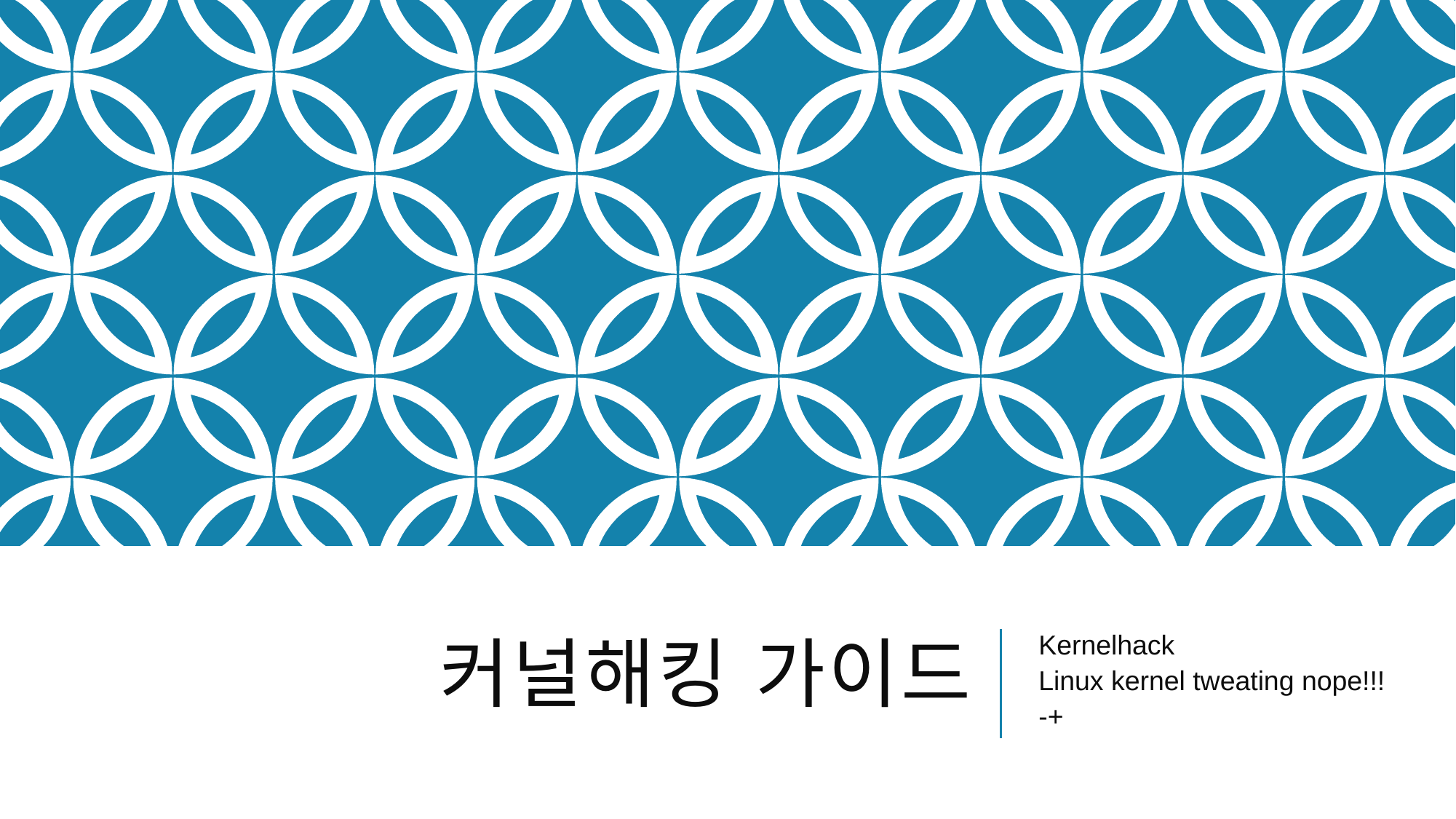

# 커널해킹 가이드
Kernelhack
Linux kernel tweating nope!!!
-+